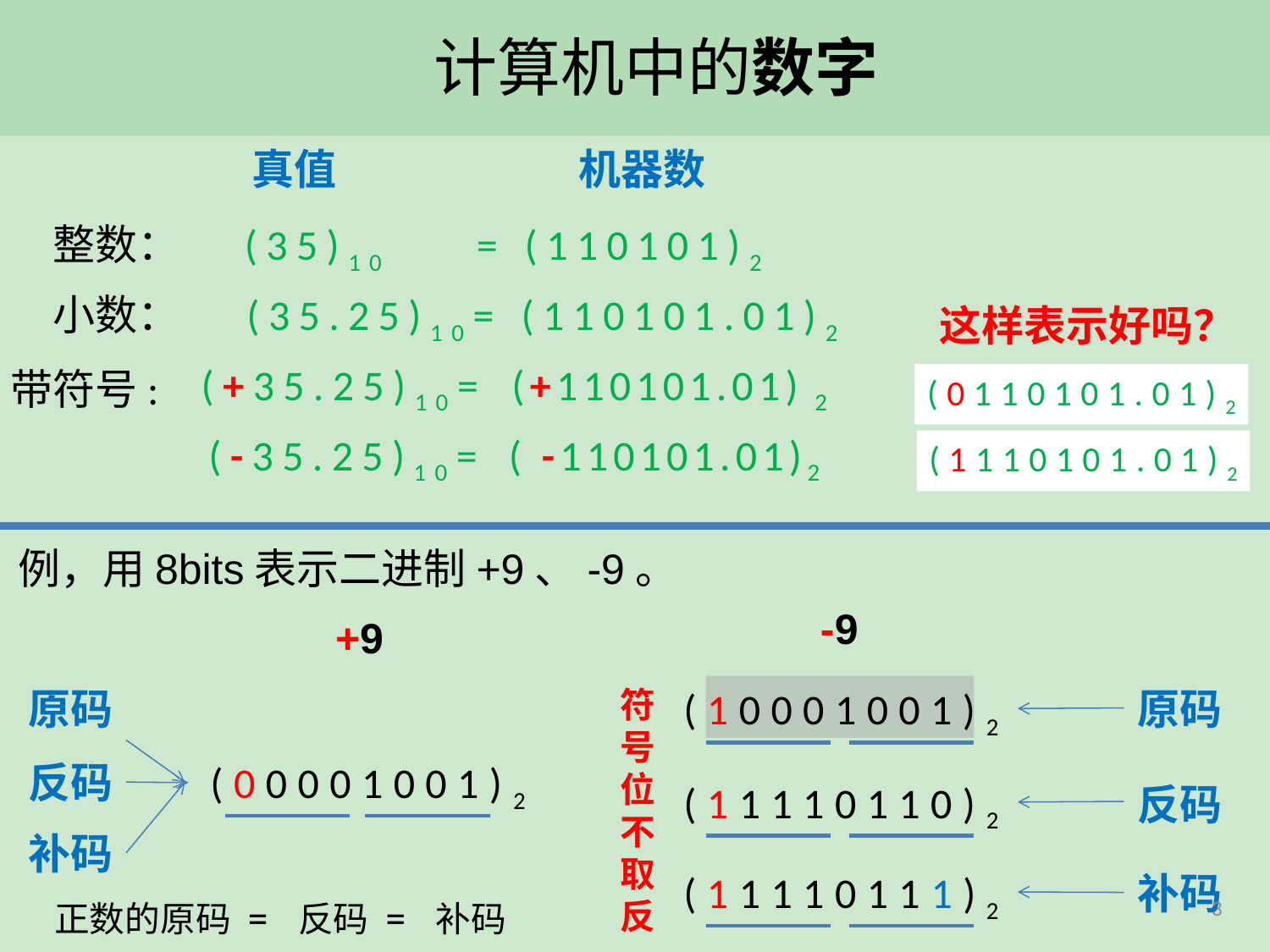

# 计算机中的数字
真值
机器数
整数：
(35)10      = (110101)2
小数：
(35.25)10= (110101.01)2
这样表示好吗？
(0110101.01)2
(1110101.01)2
(+35.25)10=
(+110101.01) 2
带符号:
(-35.25)10=
( -110101.01)2
例，用8bits表示二进制+9、-9。
-9
+9

符
号
位
不
取
反
原码
原码
(10001001)2
反码
(00001001)2
(11110110)2
反码
补码
(11110111)2
补码

3
正数的原码 = 反码 = 补码